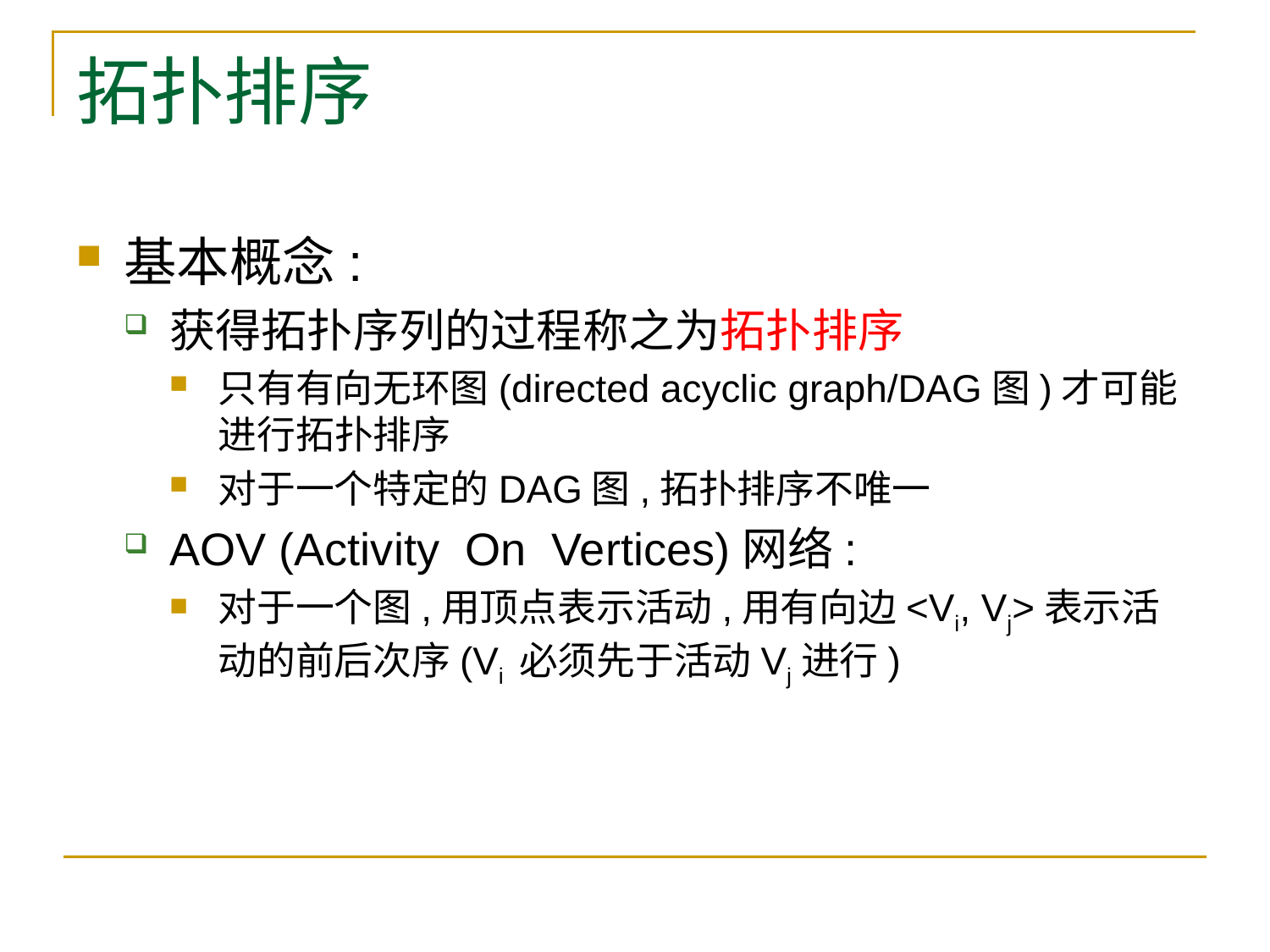

# 拓扑排序
基本概念:
获得拓扑序列的过程称之为拓扑排序
只有有向无环图(directed acyclic graph/DAG图)才可能进行拓扑排序
对于一个特定的DAG图,拓扑排序不唯一
AOV (Activity  On  Vertices)网络:
对于一个图,用顶点表示活动,用有向边<Vi, Vj>表示活动的前后次序(Vi 必须先于活动Vj进行)